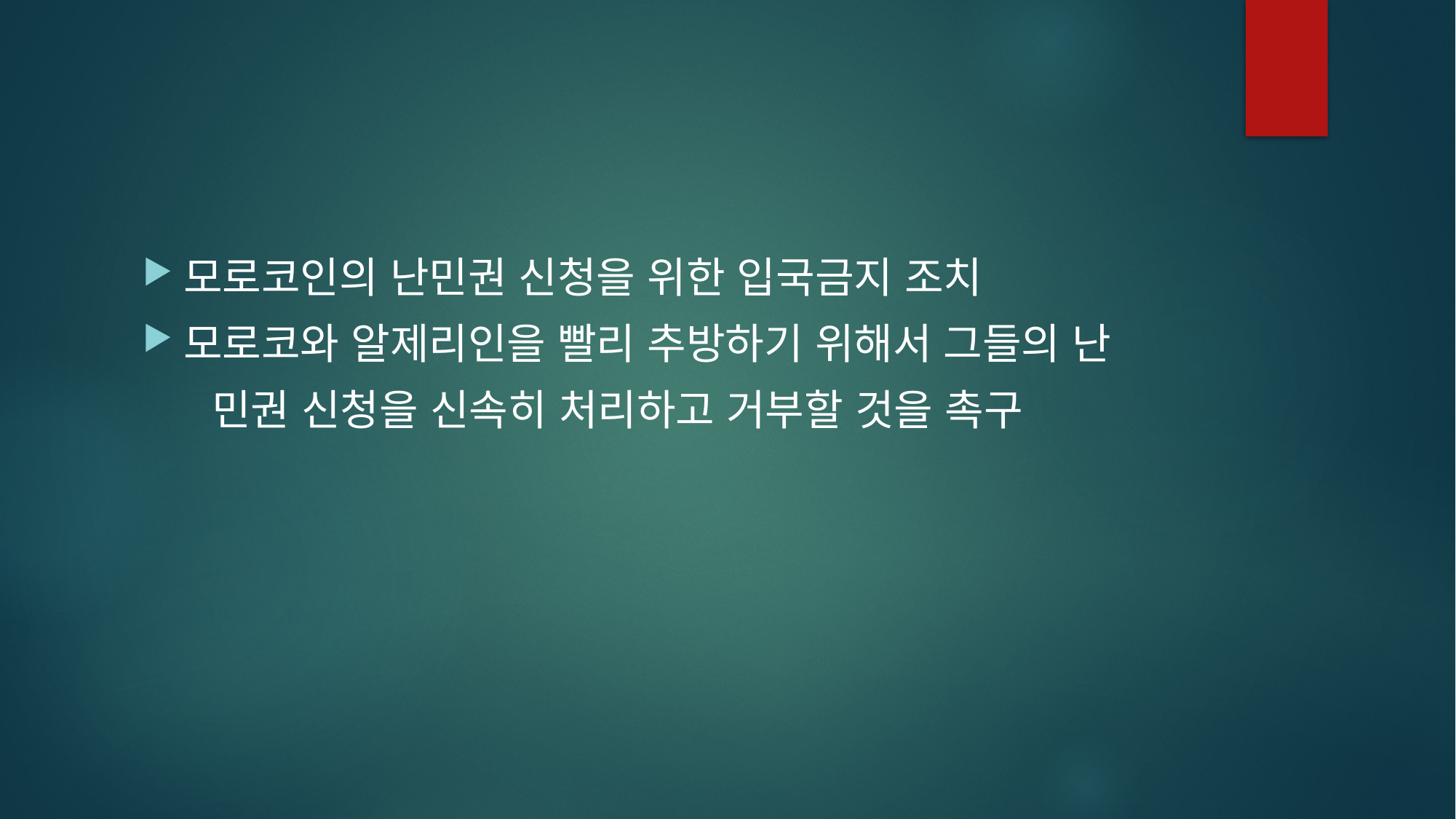

#
모로코인의 난민권 신청을 위한 입국금지 조치
모로코와 알제리인을 빨리 추방하기 위해서 그들의 난
     민권 신청을 신속히 처리하고 거부할 것을 촉구